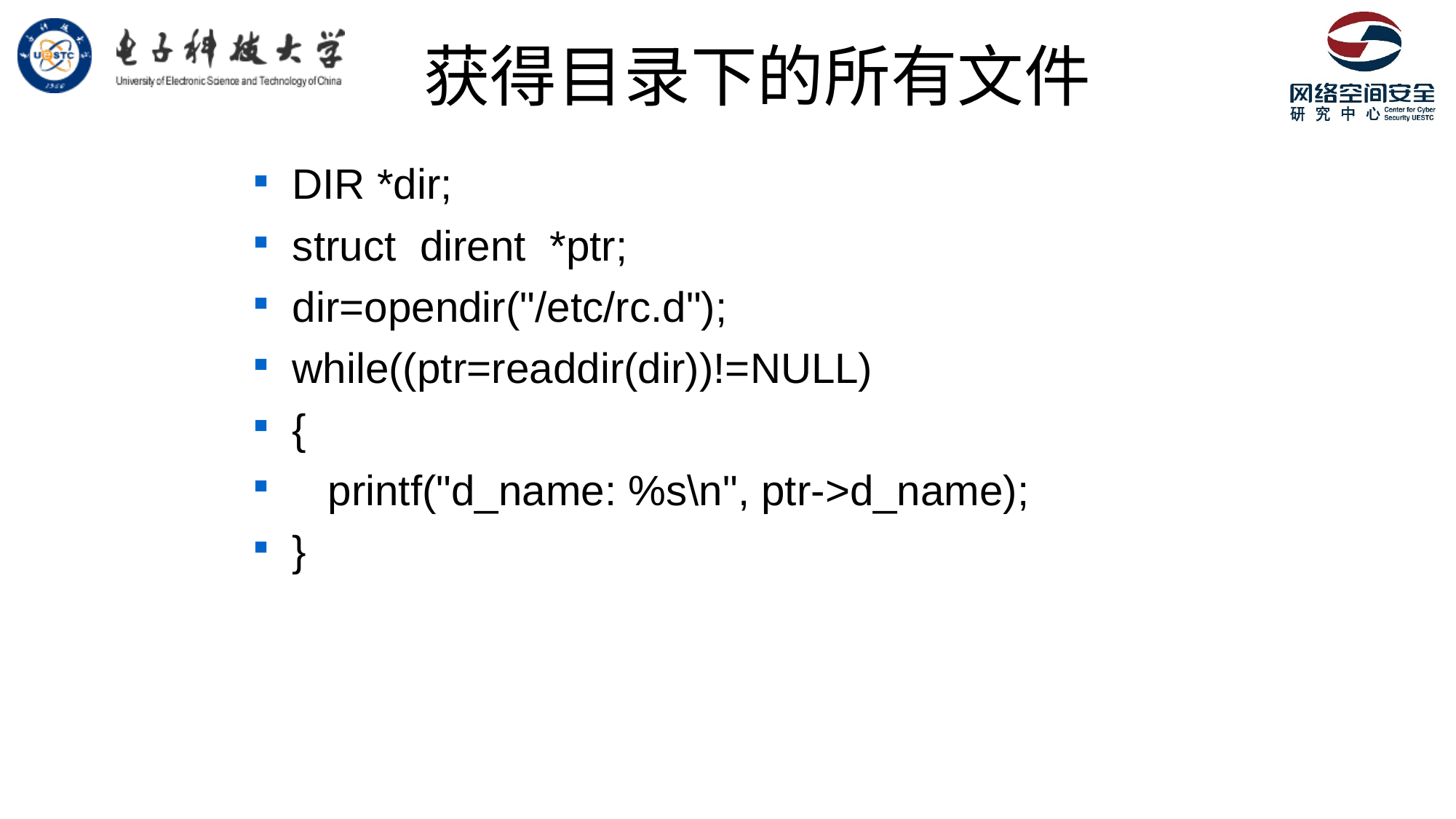

# 获得目录下的所有文件
DIR *dir;
struct  dirent  *ptr;
dir=opendir("/etc/rc.d");
while((ptr=readdir(dir))!=NULL)
{
   printf("d_name: %s\n", ptr->d_name);
}